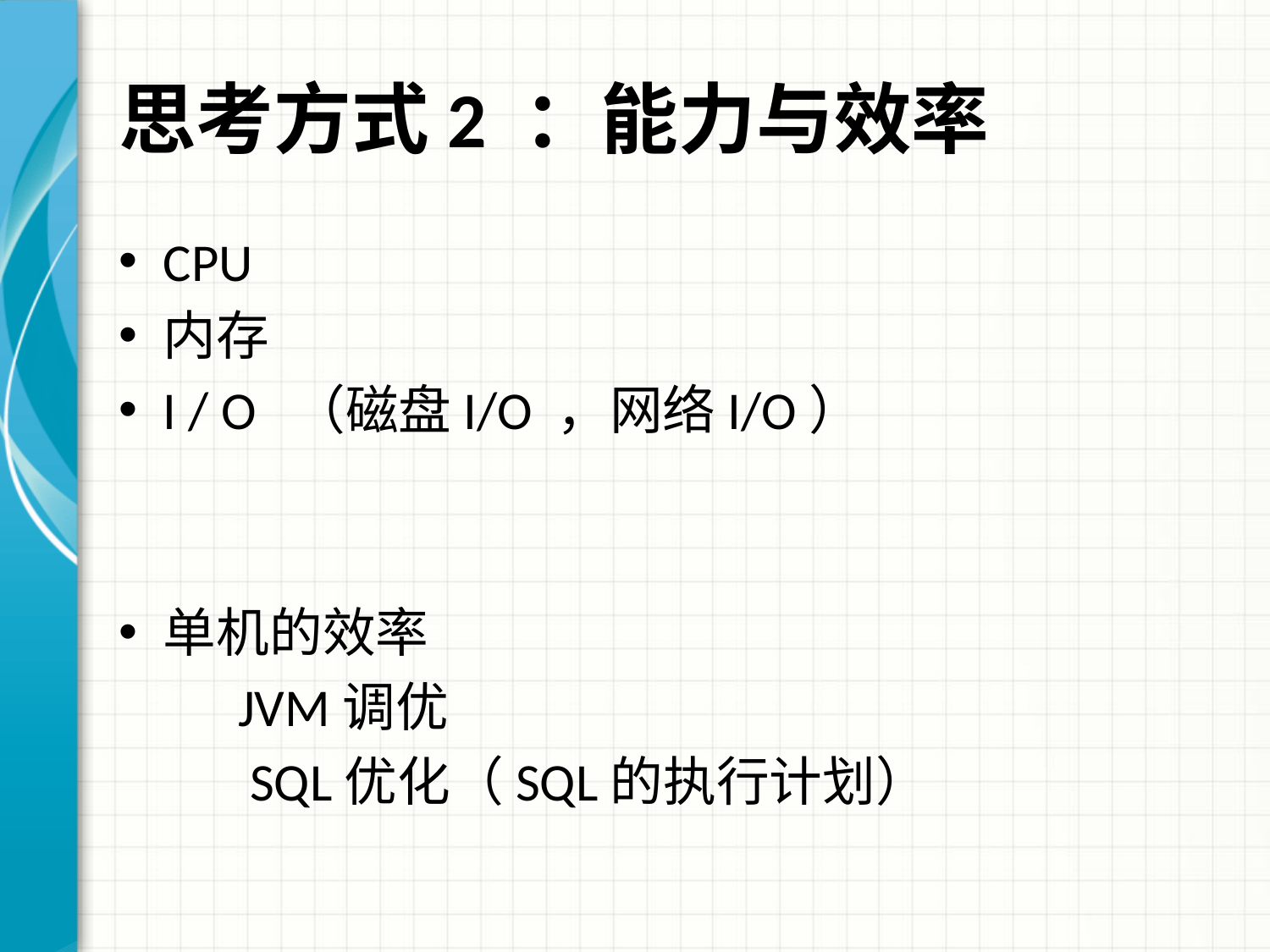

# 思考方式2 ：能力与效率
CPU
内存
I / O  （磁盘I/O ，网络I/O）

单机的效率
	JVM调优
	 SQL优化（SQL的执行计划）